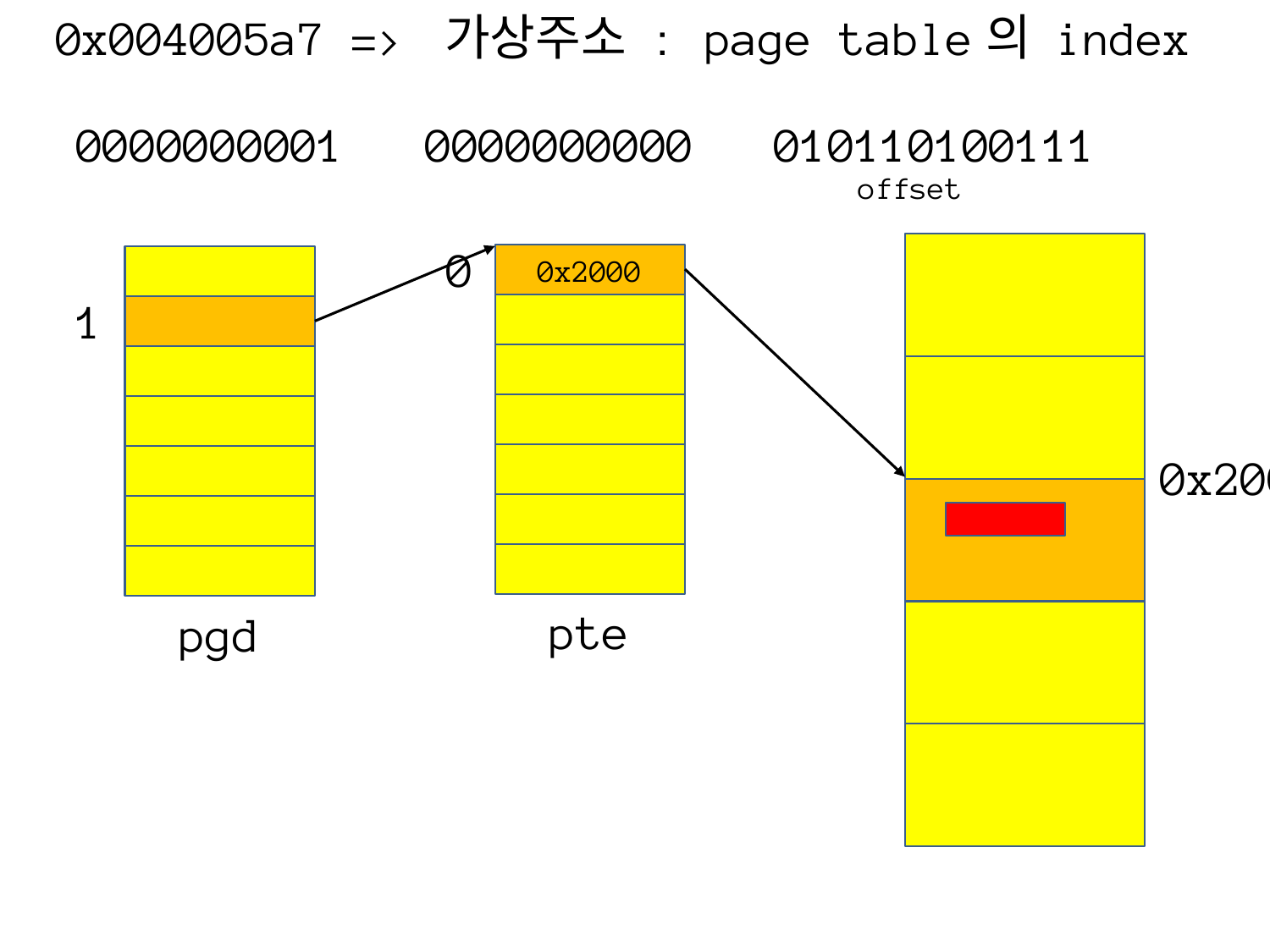

0x004005a7 => 가상주소 : page table의 index
0000000001   0000000000   010110100111
offset
0

0x2000

1

0x2000

pte
pgd